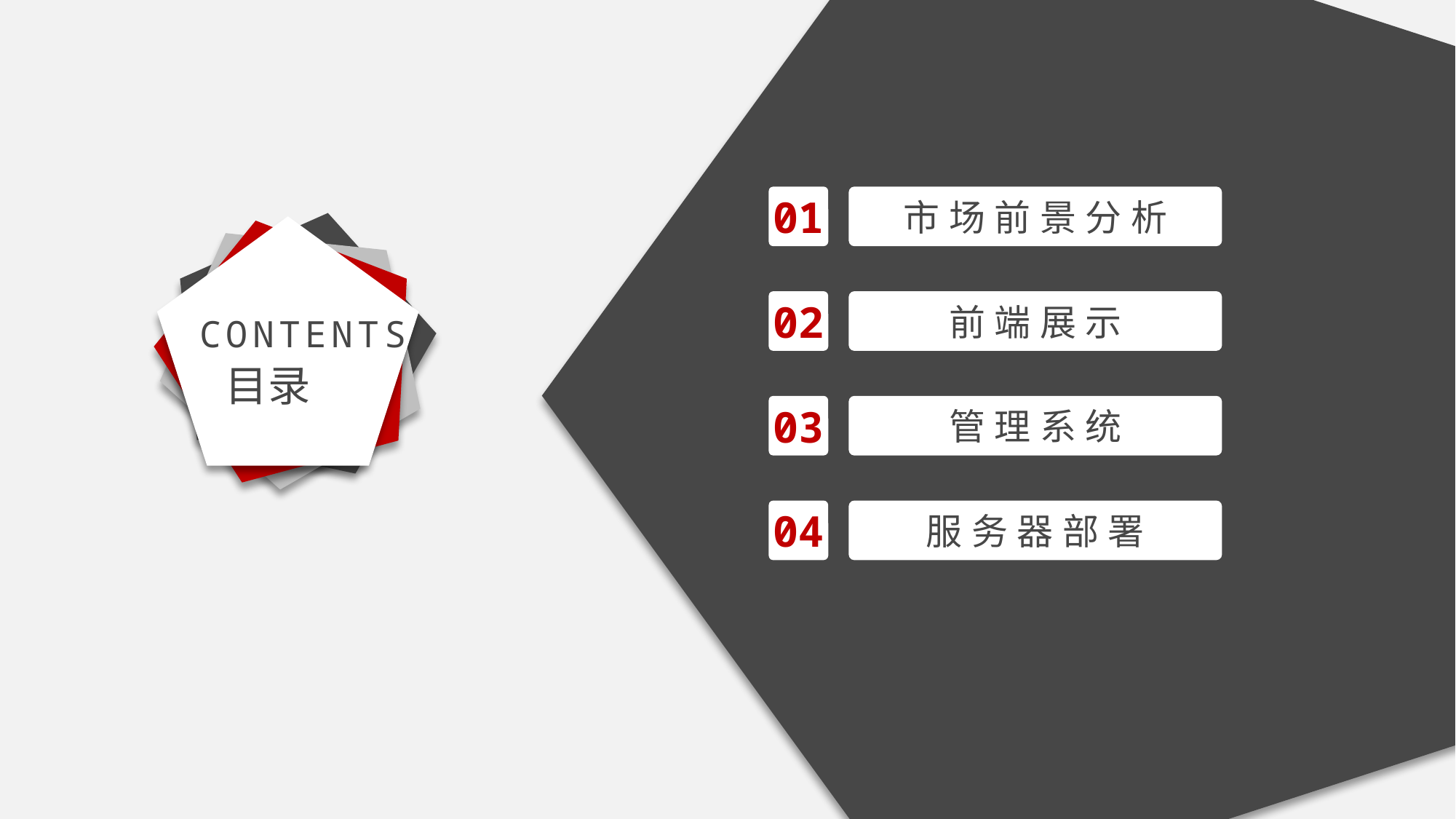

01
市场前景分析

CONTENTS
目录
02
前端展示
03
管理系统
04
服务器部署